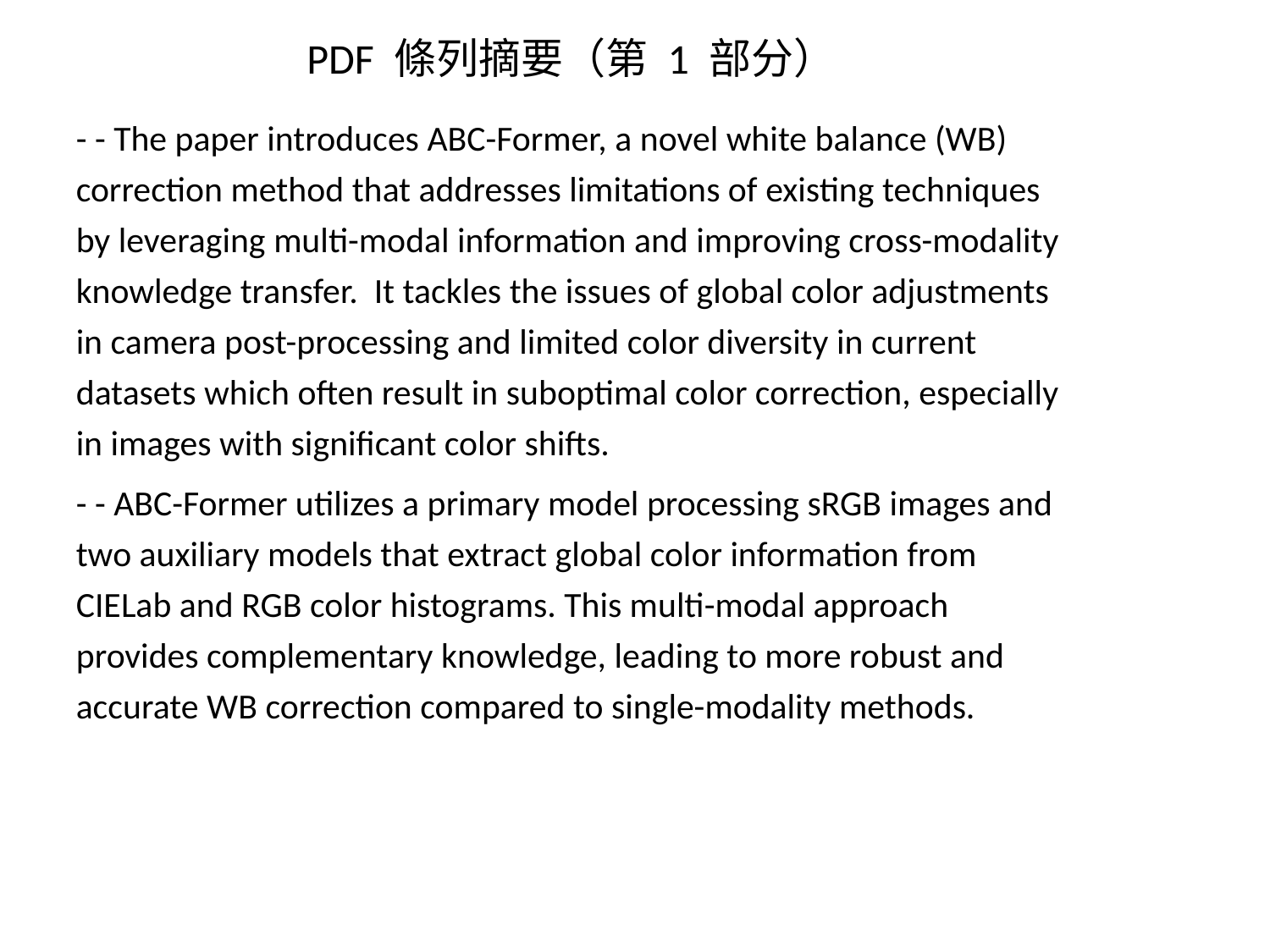

PDF 條列摘要（第 1 部分）

- - The paper introduces ABC-Former, a novel white balance (WB) correction method that addresses limitations of existing techniques by leveraging multi-modal information and improving cross-modality knowledge transfer.  It tackles the issues of global color adjustments in camera post-processing and limited color diversity in current datasets which often result in suboptimal color correction, especially in images with significant color shifts.
- - ABC-Former utilizes a primary model processing sRGB images and two auxiliary models that extract global color information from CIELab and RGB color histograms. This multi-modal approach provides complementary knowledge, leading to more robust and accurate WB correction compared to single-modality methods.